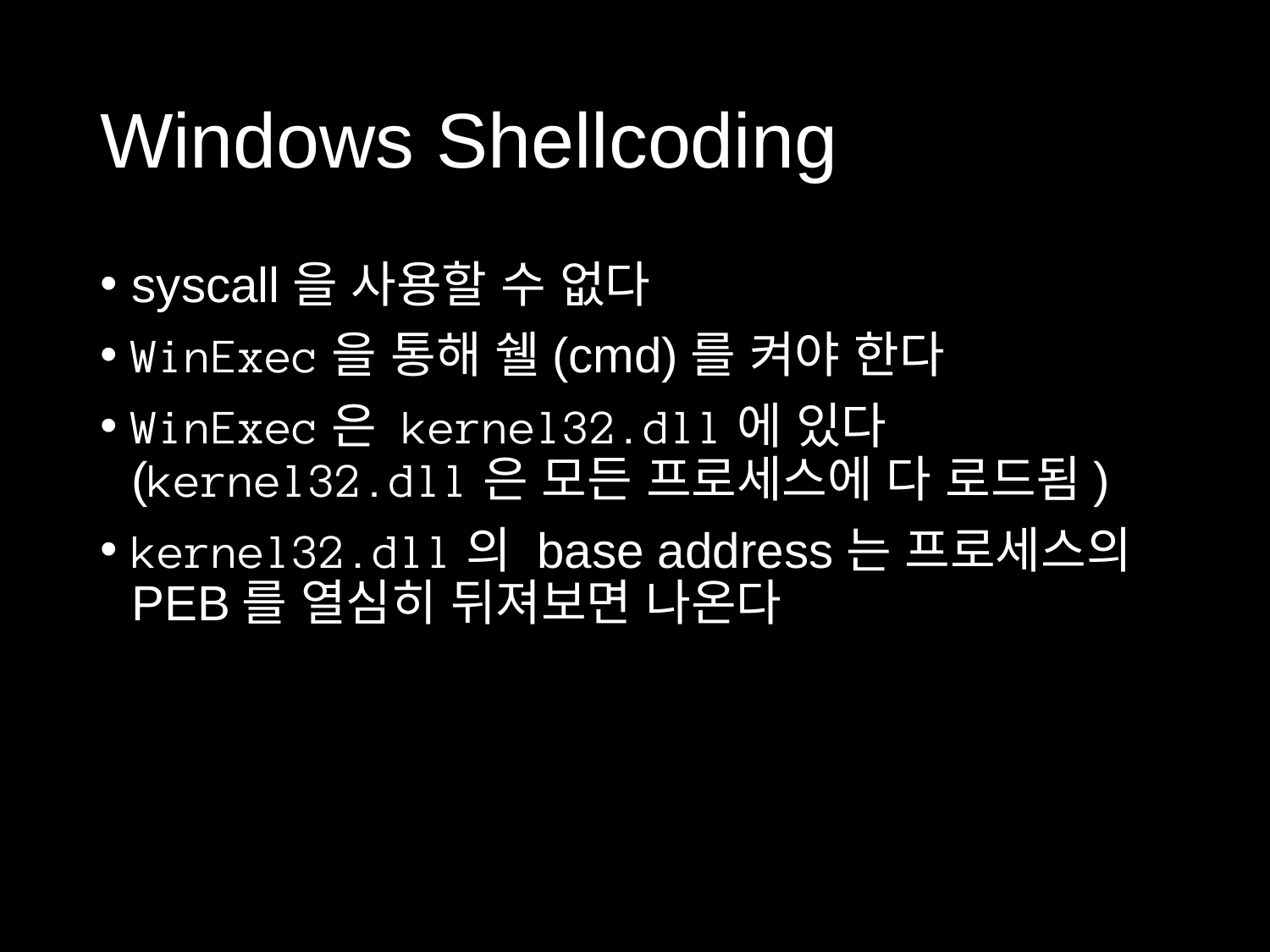

# Windows Shellcoding
syscall을 사용할 수 없다
WinExec을 통해 쉘(cmd)를 켜야 한다
WinExec은 kernel32.dll에 있다
(kernel32.dll은 모든 프로세스에 다 로드됨)
kernel32.dll의 base address는 프로세스의 PEB를 열심히 뒤져보면 나온다